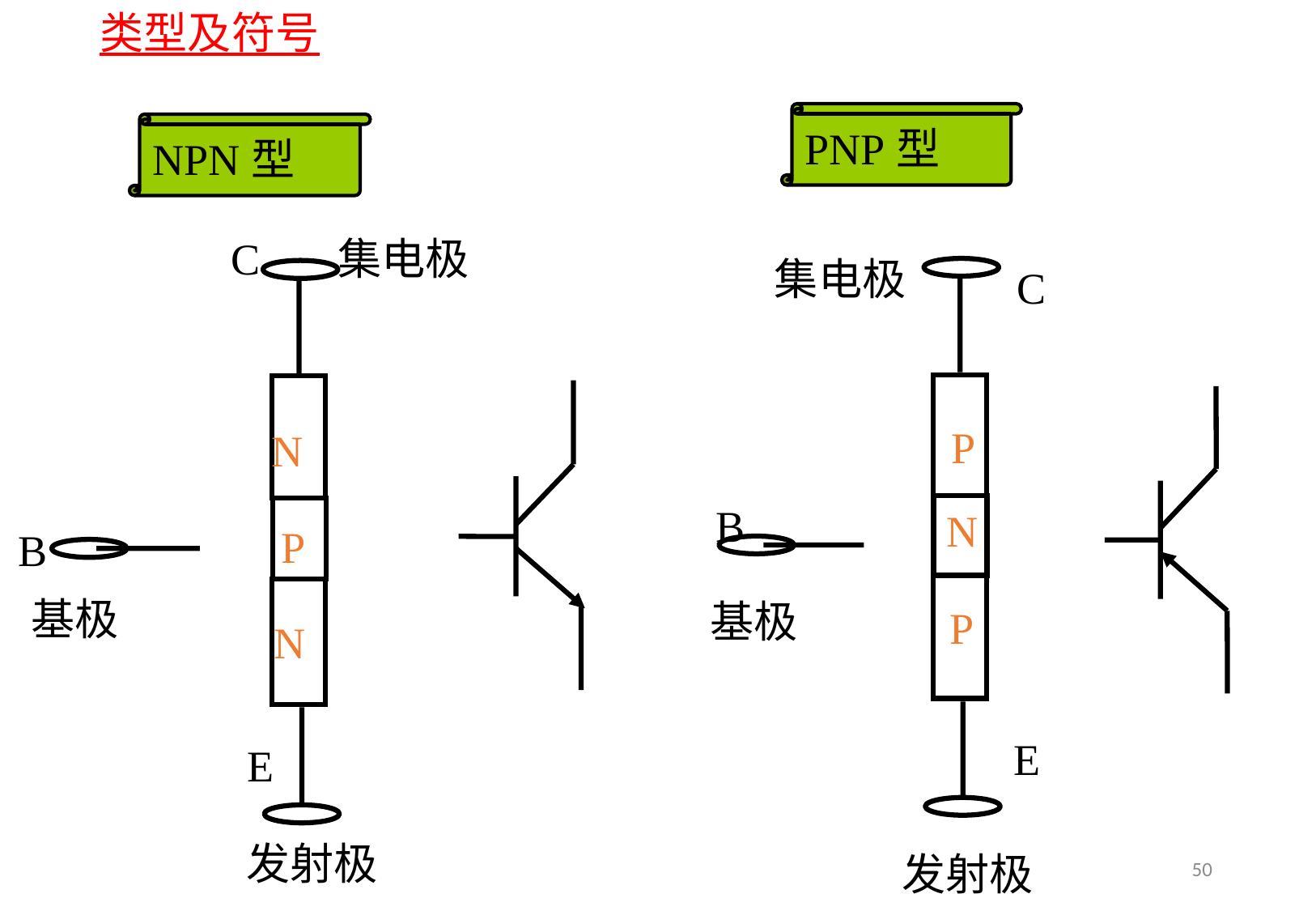

类型及符号
PNP型
NPN型
C
B
E
集电极

N
P
N
基极
发射极
集电极
C

P
N
P
B
基极
E
发射极

50